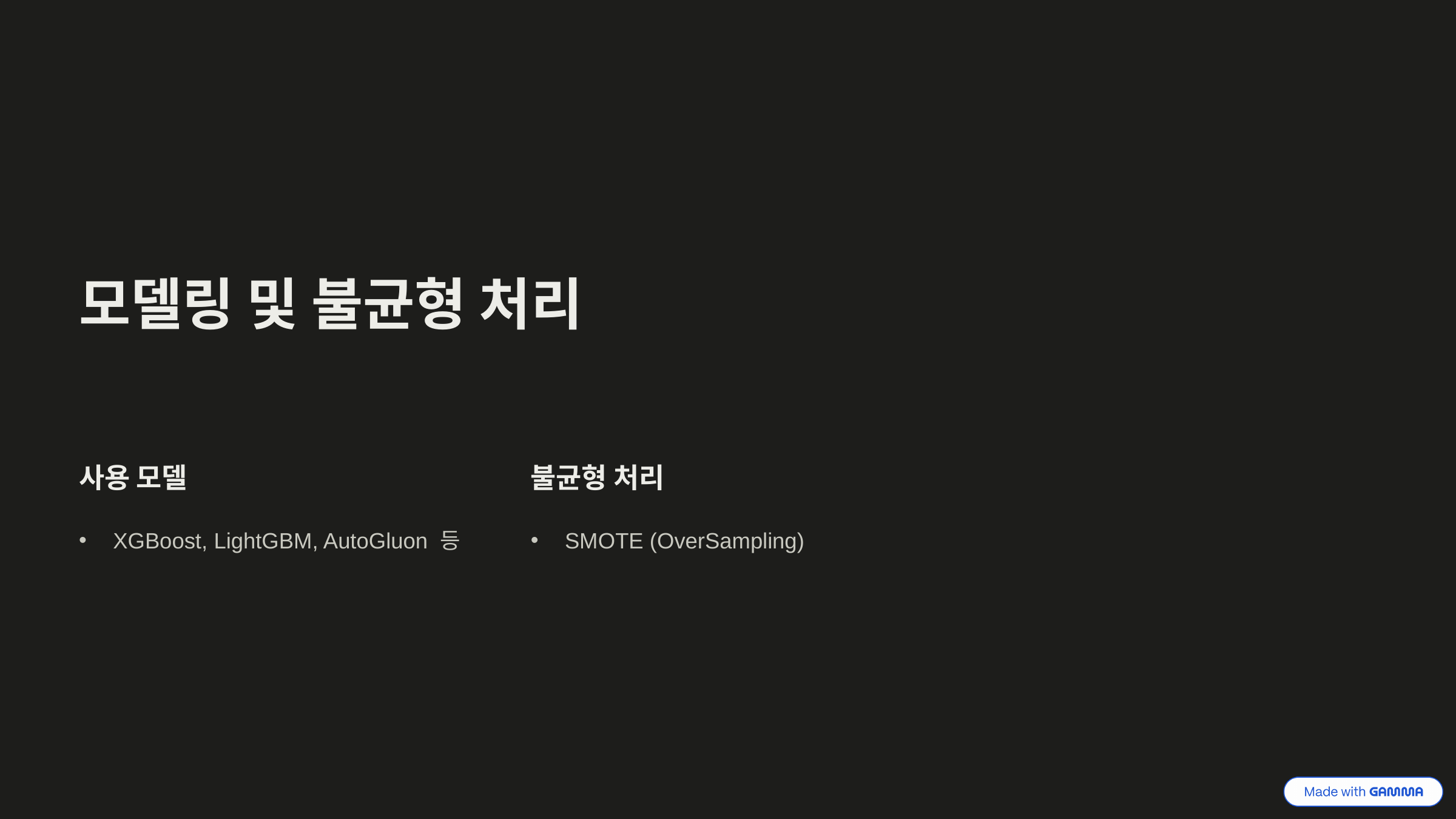

모델링 및 불균형 처리

사용 모델
불균형 처리

XGBoost, LightGBM, AutoGluon 등
SMOTE (OverSampling)